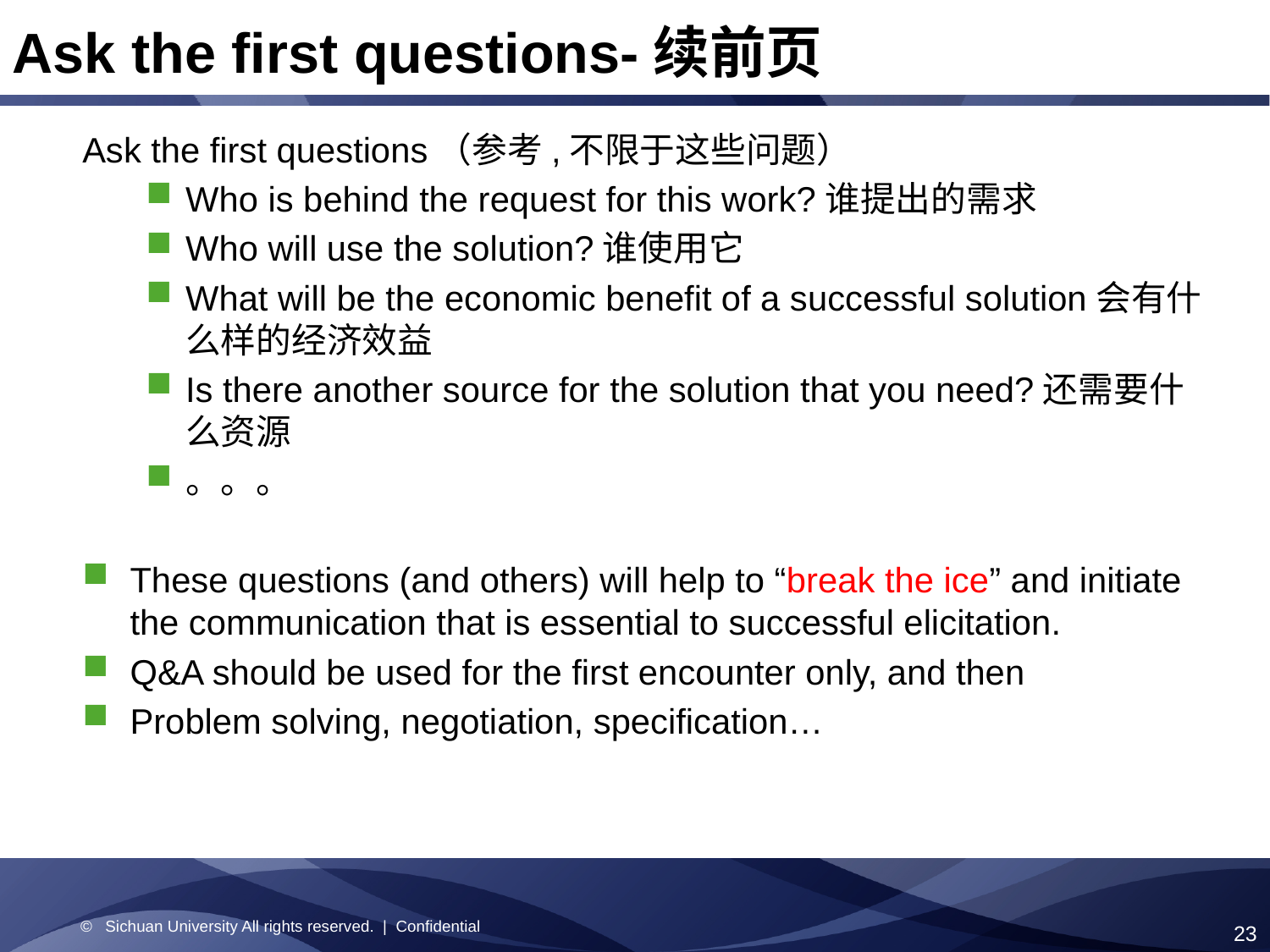

Ask the first questions-续前页
Ask the first questions（参考,不限于这些问题）
Who is behind the request for this work?谁提出的需求
Who will use the solution?谁使用它
What will be the economic benefit of a successful solution会有什么样的经济效益
Is there another source for the solution that you need?还需要什么资源
。。。

These questions (and others) will help to “break the ice” and initiate the communication that is essential to successful elicitation.
Q&A should be used for the first encounter only, and then
Problem solving, negotiation, specification…
©   Sichuan University All rights reserved.  |  Confidential
23